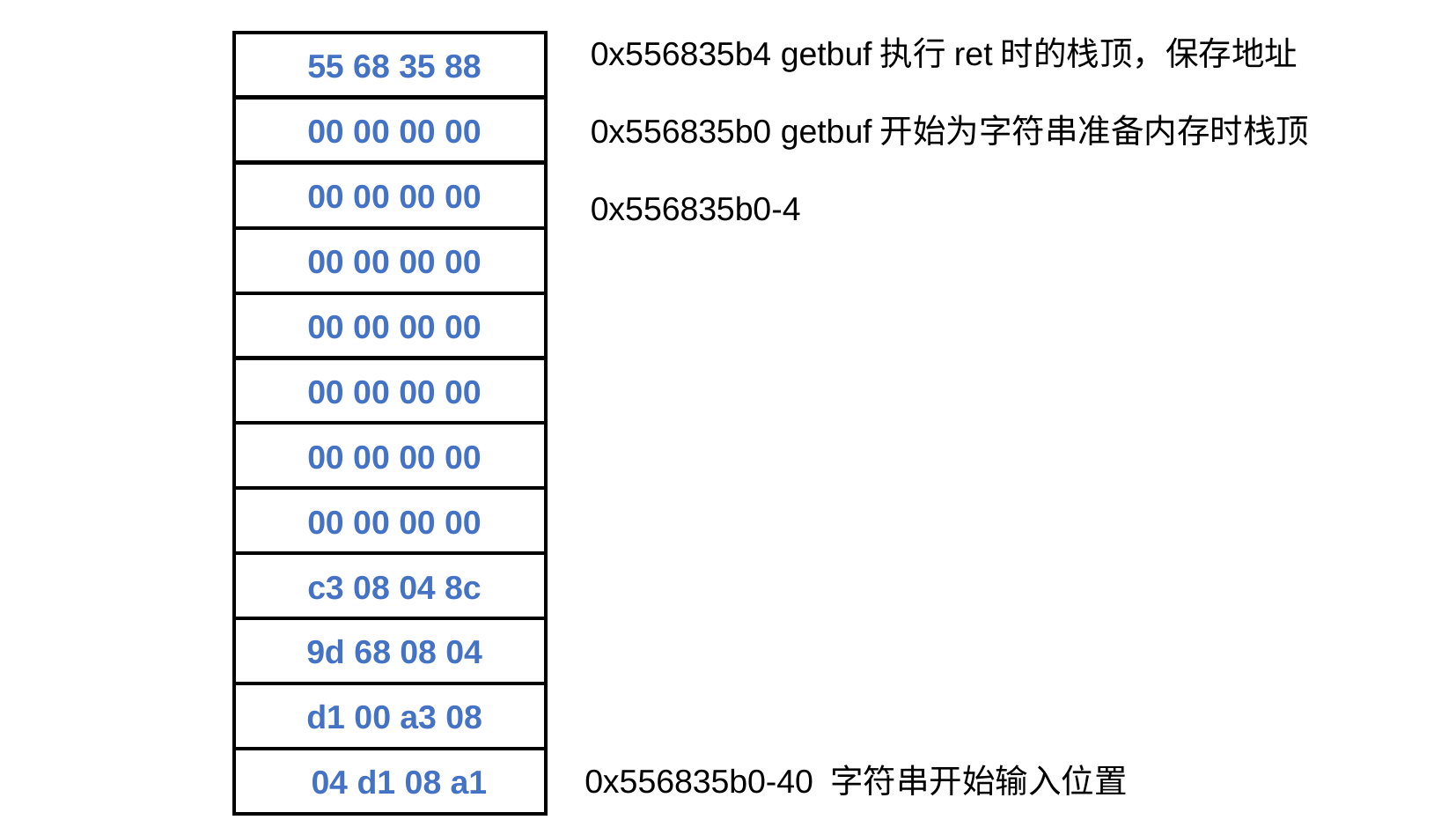

0x556835b4 getbuf执行ret时的栈顶，保存地址
  55 68 35 88
  00 00 00 00
0x556835b0 getbuf开始为字符串准备内存时栈顶
 00 00 00 00
0x556835b0-4
 00 00 00 00
 00 00 00 00
 00 00 00 00
 00 00 00 00
 00 00 00 00
 c3 08 04 8c
 9d 68 08 04
 d1 00 a3 08
   04 d1 08 a1
0x556835b0-40 字符串开始输入位置